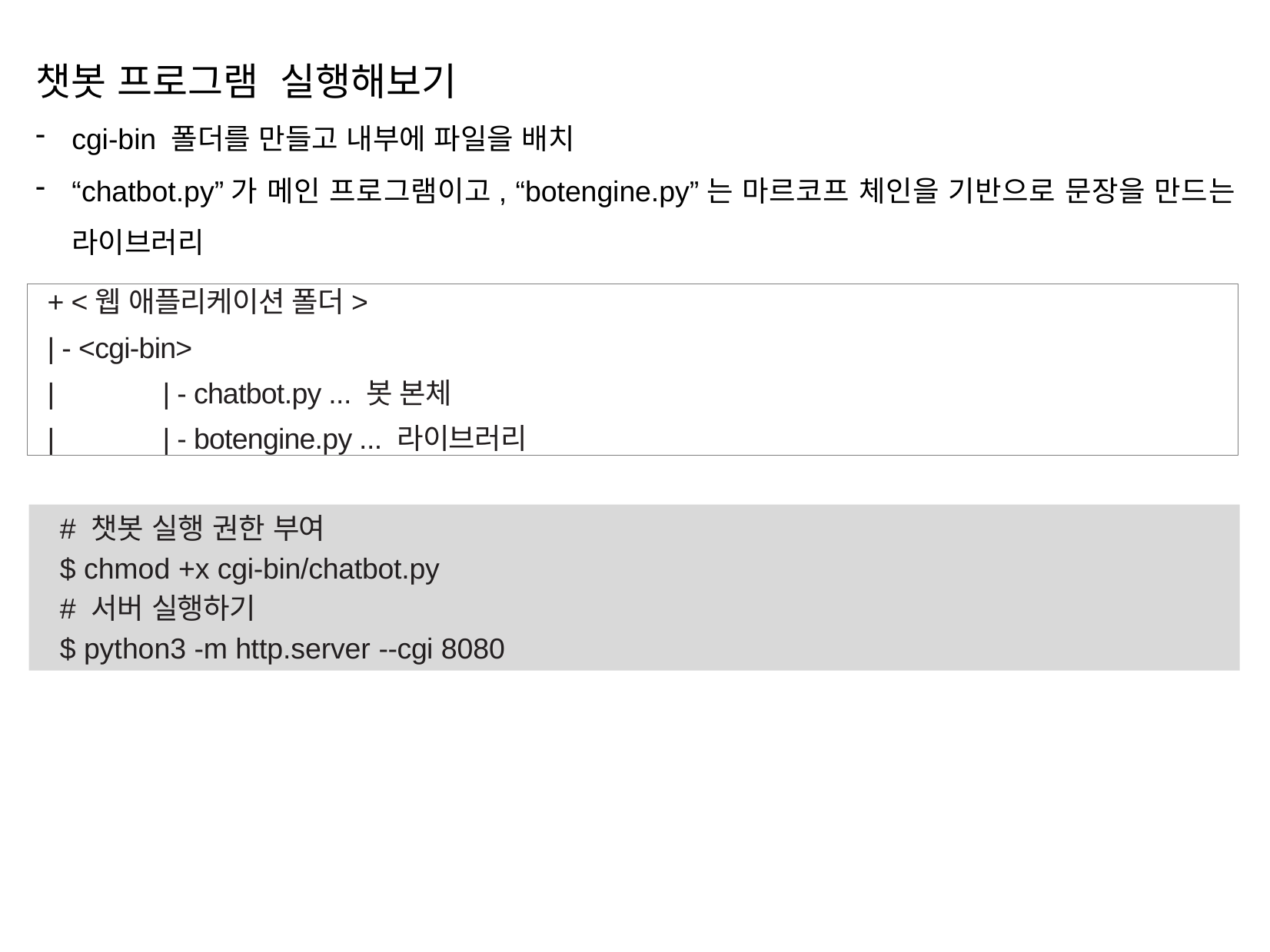

챗봇 프로그램  실행해보기
cgi-bin 폴더를 만들고 내부에 파일을 배치
“chatbot.py”가 메인 프로그램이고, “botengine.py”는 마르코프 체인을 기반으로 문장을 만드는 라이브러리
+ <웹 애플리케이션 폴더>
| - <cgi-bin>
|	| - chatbot.py ... 봇 본체
|	| - botengine.py ... 라이브러리
# 챗봇 실행 권한 부여
$ chmod +x cgi-bin/chatbot.py
# 서버 실행하기
$ python3 -m http.server --cgi 8080